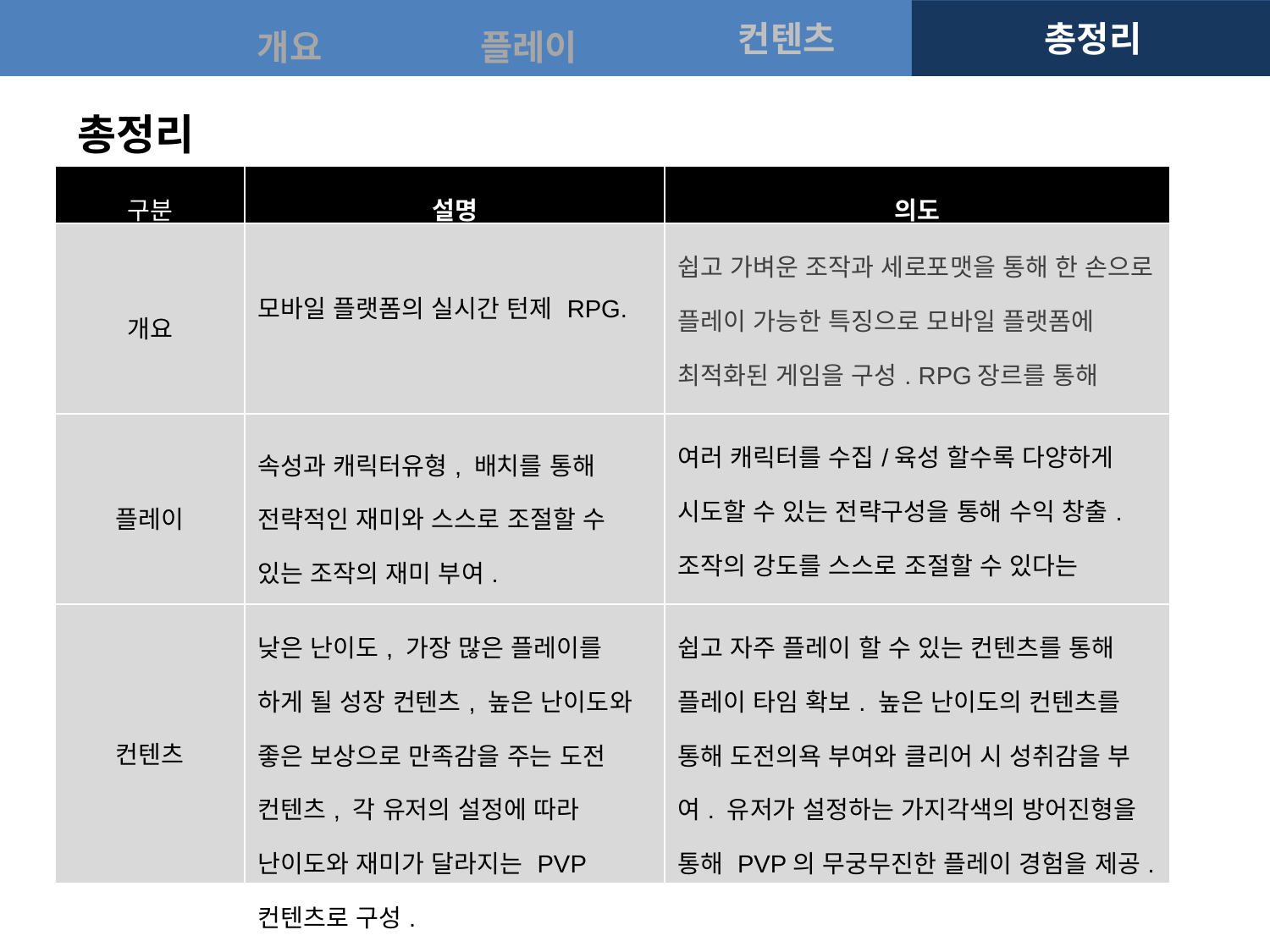

총정리
| 구분 | 설명 | 의도 |
| --- | --- | --- |
| 개요 | 모바일 플랫폼의 실시간 턴제 RPG. | 쉽고 가벼운 조작과 세로포맷을 통해 한 손으로 플레이 가능한 특징으로 모바일 플랫폼에 최적화된 게임을 구성. RPG장르를 통해 충성도 높은 유저의 확보를 위해. |
| 플레이 | 속성과 캐릭터유형, 배치를 통해 전략적인 재미와 스스로 조절할 수 있는 조작의 재미 부여. | 여러 캐릭터를 수집/육성 할수록 다양하게 시도할 수 있는 전략구성을 통해 수익 창출. 조작의 강도를 스스로 조절할 수 있다는 참신하고 독특하다는 느낌의 재미를 제공. |
| 컨텐츠 | 낮은 난이도, 가장 많은 플레이를 하게 될 성장 컨텐츠, 높은 난이도와 좋은 보상으로 만족감을 주는 도전 컨텐츠, 각 유저의 설정에 따라 난이도와 재미가 달라지는 PVP 컨텐츠로 구성. | 쉽고 자주 플레이 할 수 있는 컨텐츠를 통해 플레이 타임 확보. 높은 난이도의 컨텐츠를 통해 도전의욕 부여와 클리어 시 성취감을 부여. 유저가 설정하는 가지각색의 방어진형을 통해 PVP의 무궁무진한 플레이 경험을 제공. |
아직 전체적인 정리가 부족함.